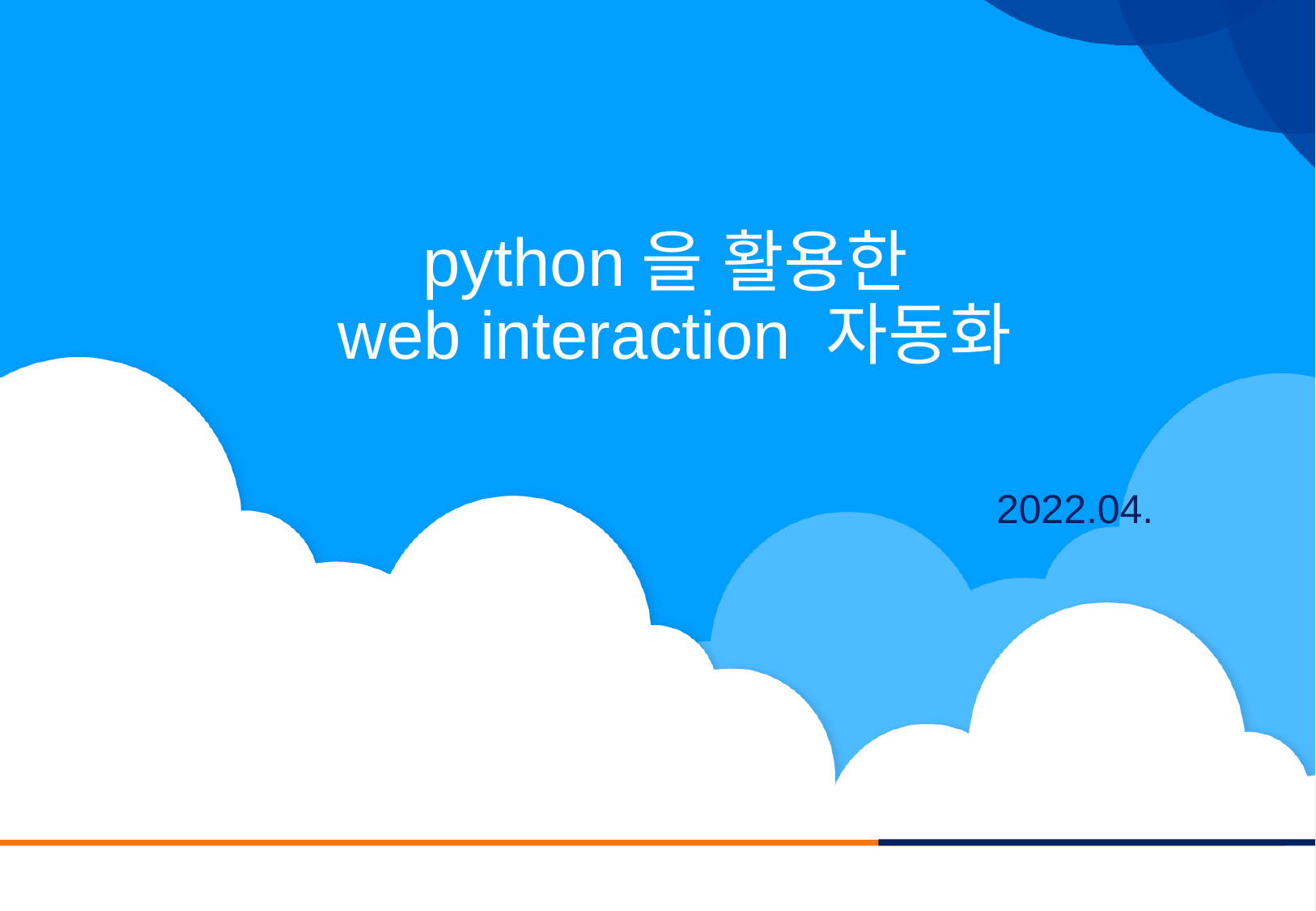

# python을 활용한 web interaction 자동화
2022.04.